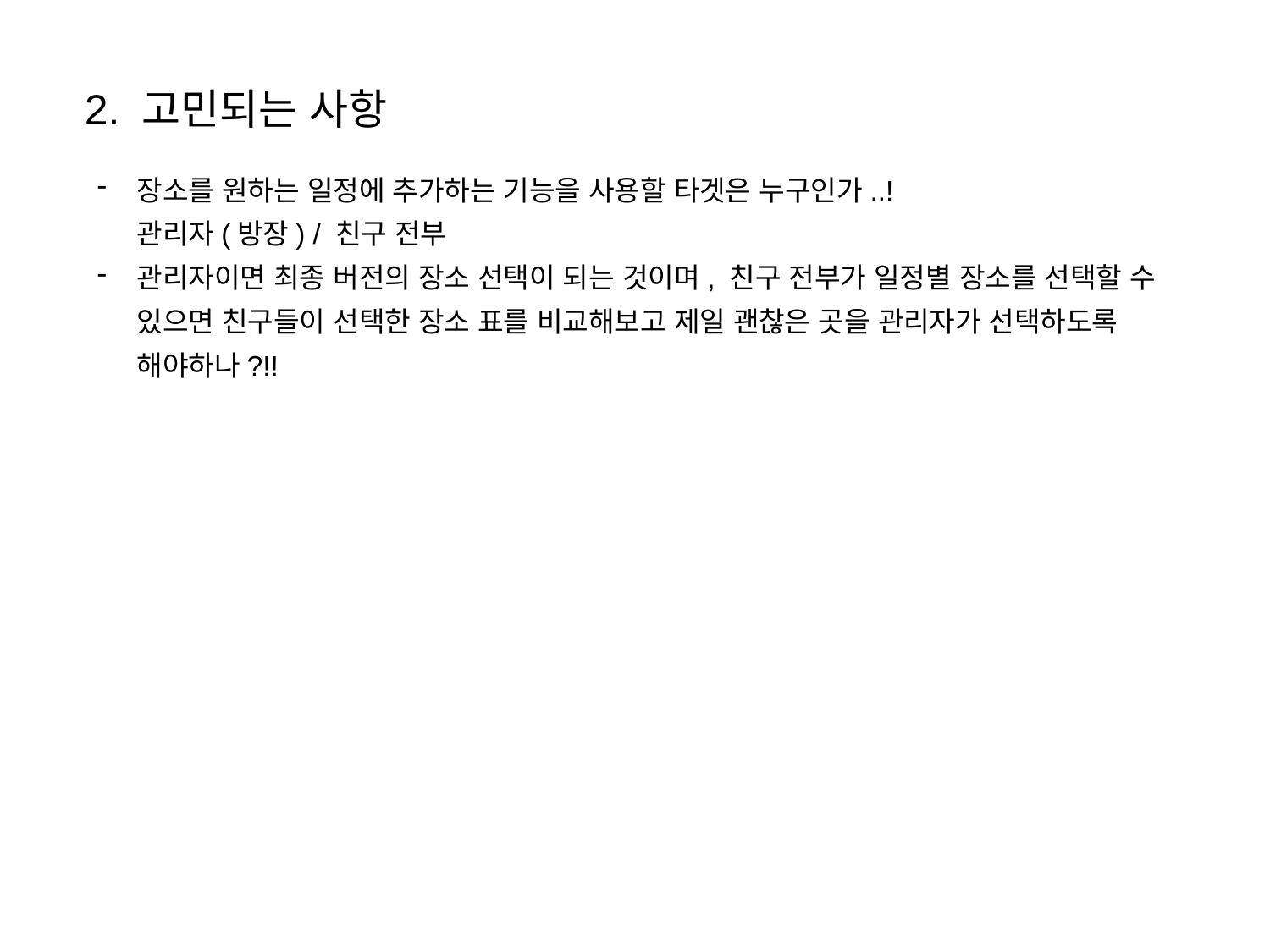

2. 고민되는 사항
장소를 원하는 일정에 추가하는 기능을 사용할 타겟은 누구인가..!
관리자(방장) / 친구 전부
관리자이면 최종 버전의 장소 선택이 되는 것이며, 친구 전부가 일정별 장소를 선택할 수 있으면 친구들이 선택한 장소 표를 비교해보고 제일 괜찮은 곳을 관리자가 선택하도록 해야하나?!!